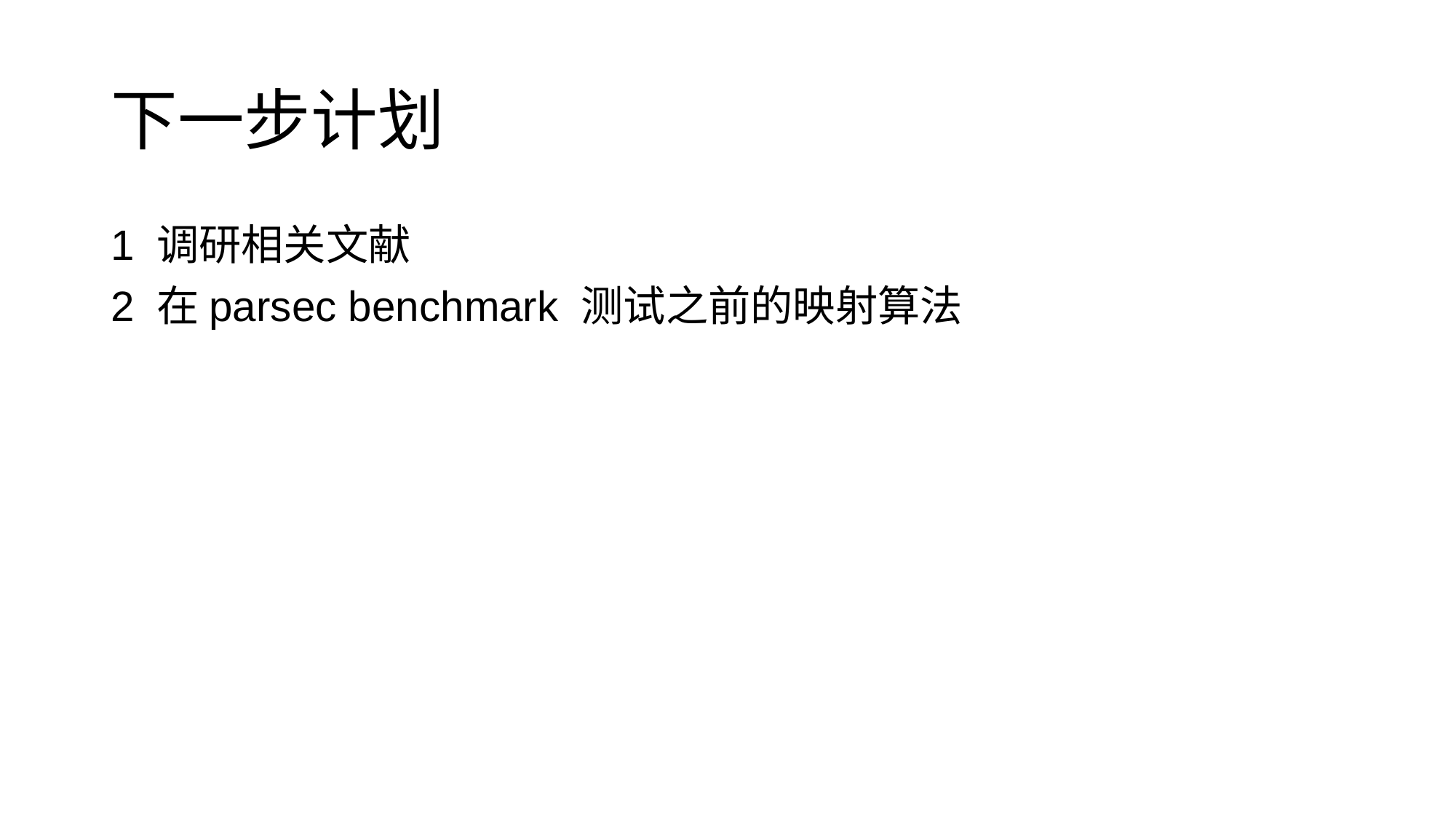

# 下一步计划
1 调研相关文献
2 在parsec benchmark 测试之前的映射算法